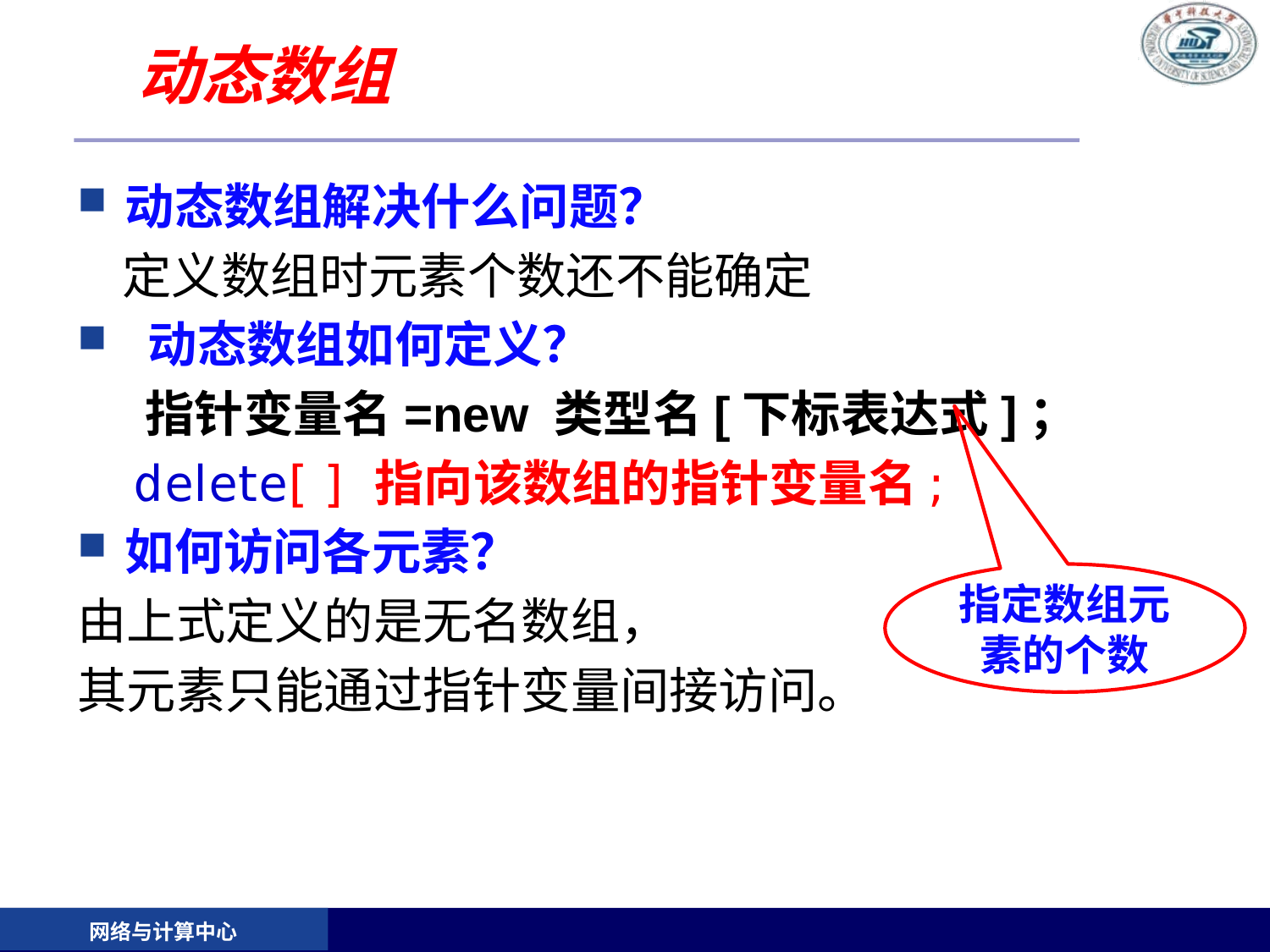

# 动态数组
动态数组解决什么问题？
   定义数组时元素个数还不能确定
 动态数组如何定义？
     指针变量名=new 类型名[下标表达式]；
    delete[ ] 指向该数组的指针变量名;
如何访问各元素？
由上式定义的是无名数组，
其元素只能通过指针变量间接访问。
指定数组元素的个数
网络与计算中心